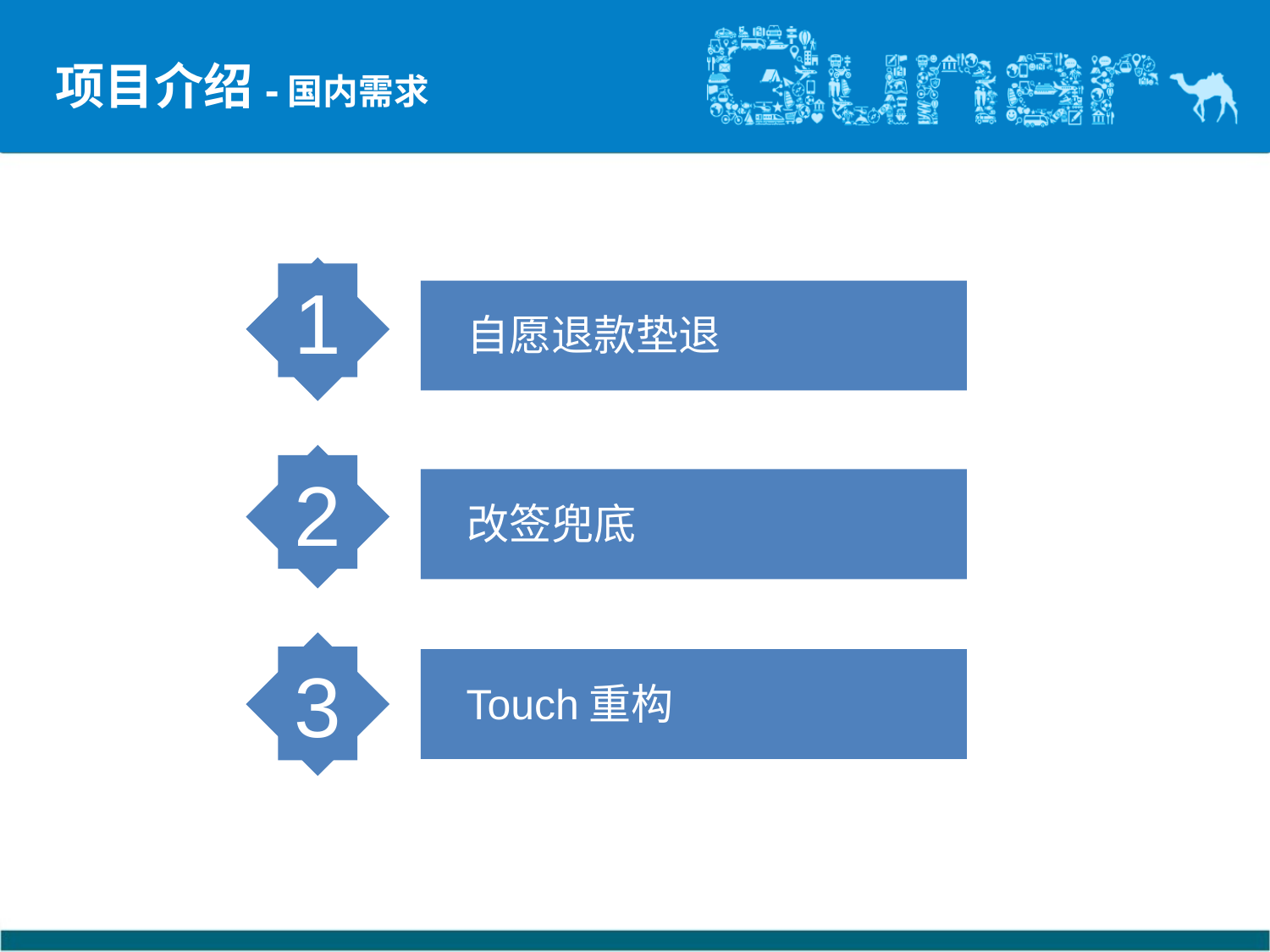

项目介绍-国内需求

1

自愿退款垫退

2

改签兜底

3

 Touch重构